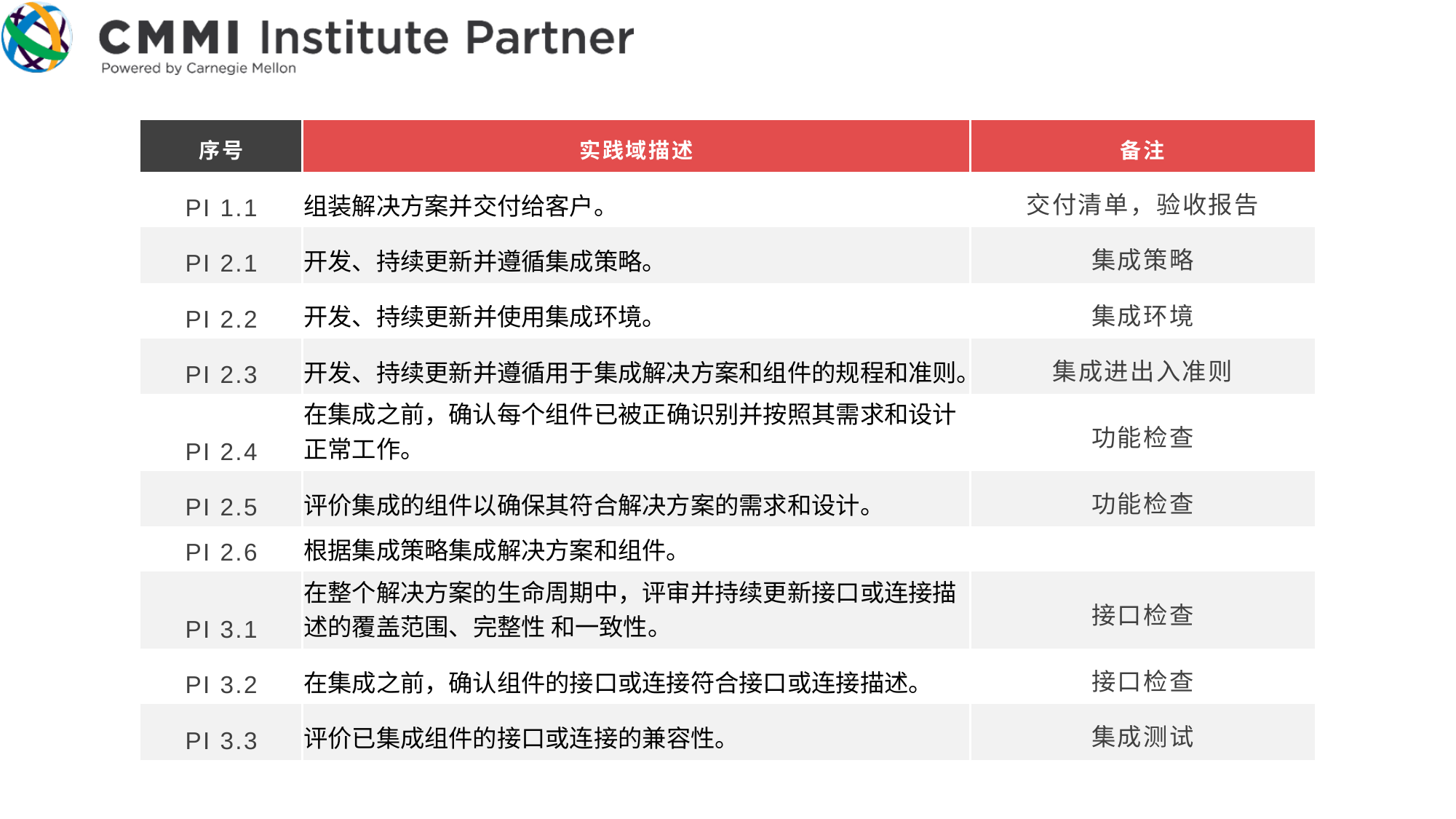

| 序号 | 实践域描述 | 备注 |
| --- | --- | --- |
| PI 1.1 | 组装解决方案并交付给客户。 | 交付清单，验收报告 |
| PI 2.1 | 开发、持续更新并遵循集成策略。 | 集成策略 |
| PI 2.2 | 开发、持续更新并使用集成环境。 | 集成环境 |
| PI 2.3 | 开发、持续更新并遵循用于集成解决方案和组件的规程和准则。 | 集成进出入准则 |
| PI 2.4 | 在集成之前，确认每个组件已被正确识别并按照其需求和设计正常工作。 | 功能检查 |
| PI 2.5 | 评价集成的组件以确保其符合解决方案的需求和设计。 | 功能检查 |
| PI 2.6 | 根据集成策略集成解决方案和组件。 |  |
| PI 3.1 | 在整个解决方案的生命周期中，评审并持续更新接口或连接描述的覆盖范围、完整性 和一致性。 | 接口检查 |
| PI 3.2 | 在集成之前，确认组件的接口或连接符合接口或连接描述。 | 接口检查 |
| PI 3.3 | 评价已集成组件的接口或连接的兼容性。 | 集成测试 |